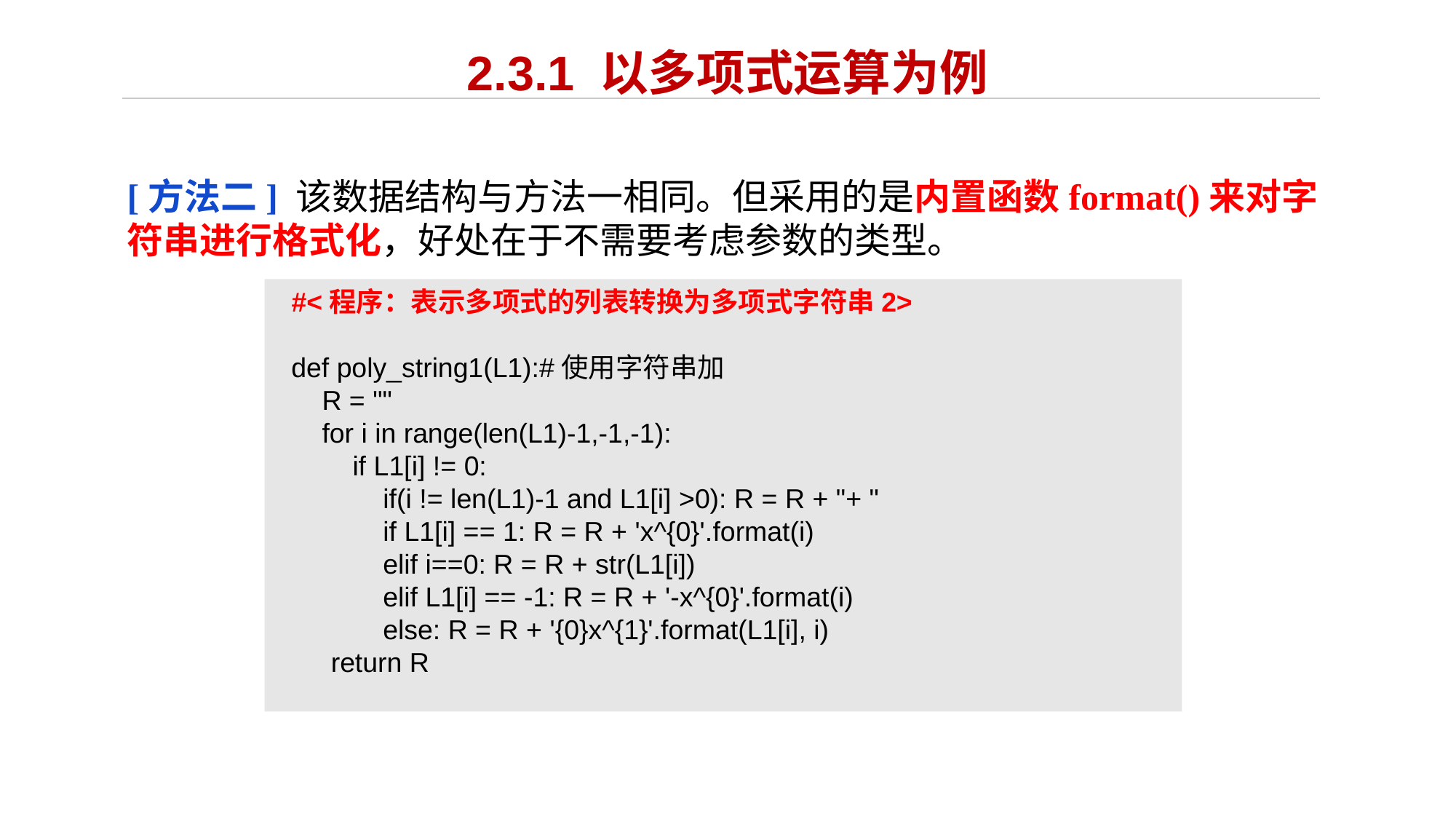

# 2.3.1 以多项式运算为例

[方法二] 该数据结构与方法一相同。但采用的是内置函数format()来对字符串进行格式化，好处在于不需要考虑参数的类型。
#<程序：表示多项式的列表转换为多项式字符串2>

def poly_string1(L1):#使用字符串加
    R = ""
    for i in range(len(L1)-1,-1,-1):
        if L1[i] != 0:
            if(i != len(L1)-1 and L1[i] >0): R = R + "+ "
            if L1[i] == 1: R = R + 'x^{0}'.format(i)
            elif i==0: R = R + str(L1[i])
            elif L1[i] == -1: R = R + '-x^{0}'.format(i)
            else: R = R + '{0}x^{1}'.format(L1[i], i)
 return R